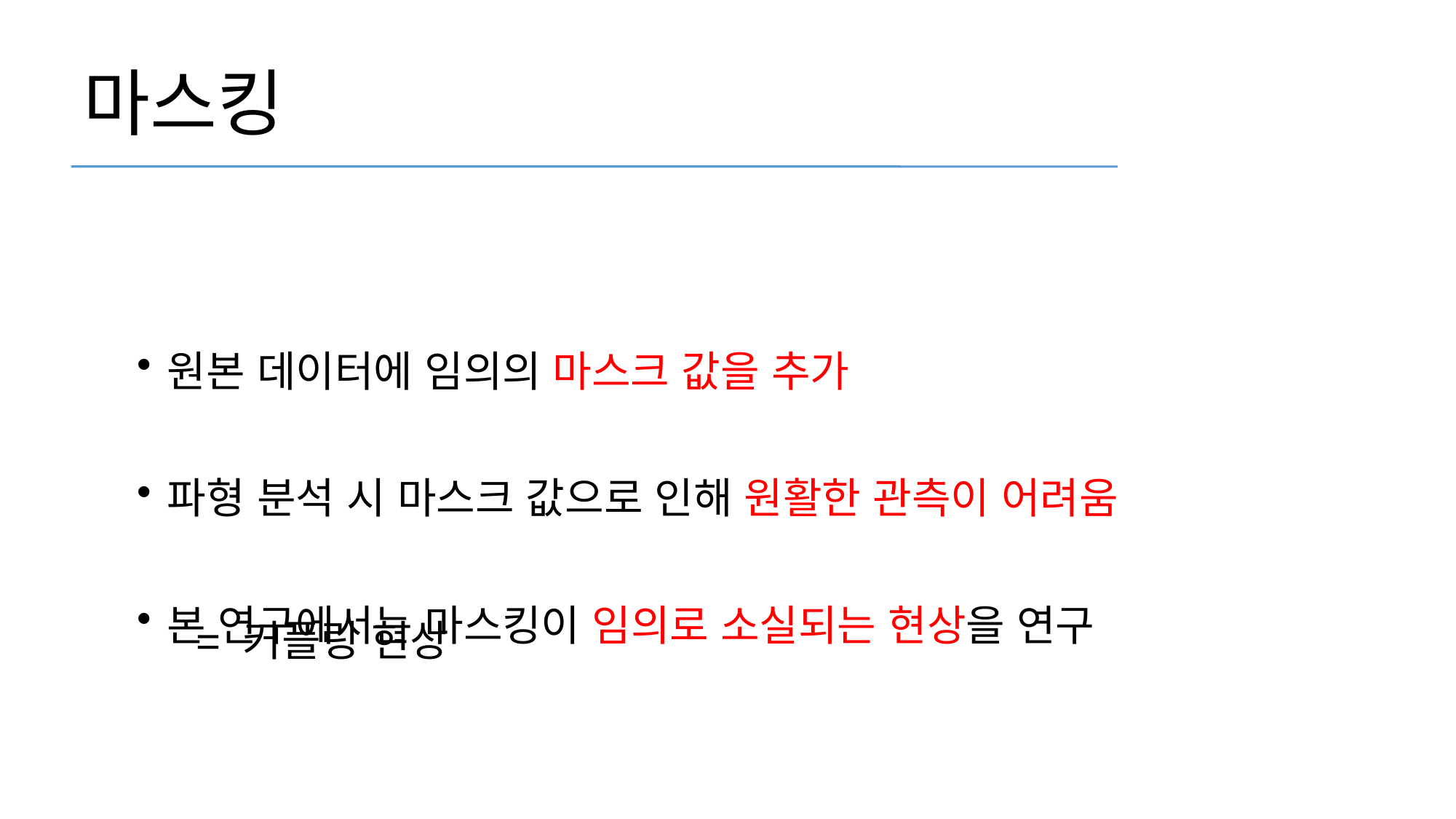

마스킹
원본 데이터에 임의의 마스크 값을 추가
파형 분석 시 마스크 값으로 인해 원활한 관측이 어려움
본 연구에서는 마스킹이 임의로 소실되는 현상을 연구
     = 커플링 현상